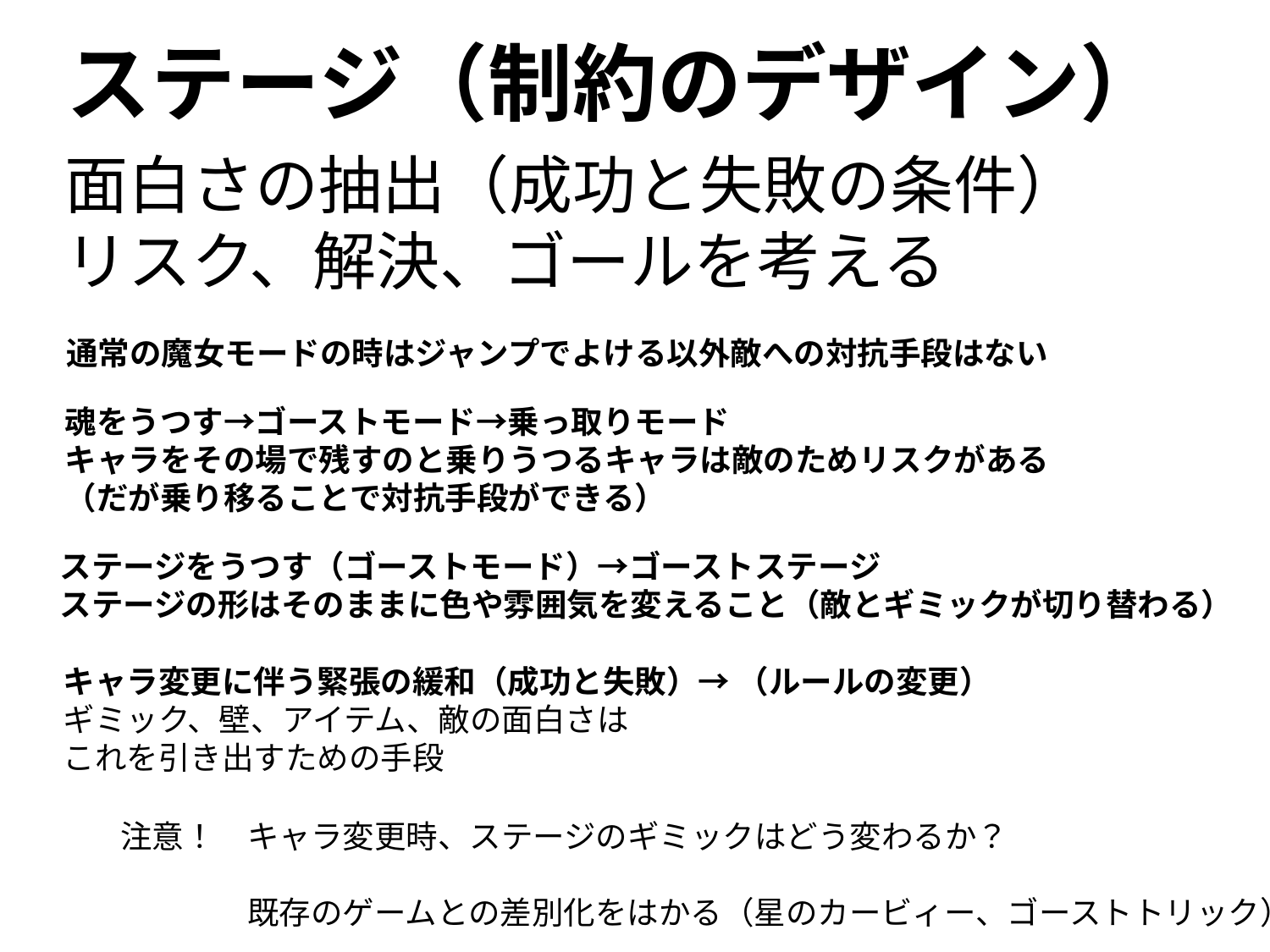

ステージ（制約のデザイン）
面白さの抽出（成功と失敗の条件）
リスク、解決、ゴールを考える

通常の魔女モードの時はジャンプでよける以外敵への対抗手段はない
魂をうつす→ゴーストモード→乗っ取りモード
キャラをその場で残すのと乗りうつるキャラは敵のためリスクがある
（だが乗り移ることで対抗手段ができる）
ステージをうつす（ゴーストモード）→ゴーストステージ
ステージの形はそのままに色や雰囲気を変えること（敵とギミックが切り替わる）
キャラ変更に伴う緊張の緩和（成功と失敗）→ （ルールの変更）
ギミック、壁、アイテム、敵の面白さは
これを引き出すための手段
注意！　キャラ変更時、ステージのギミックはどう変わるか？

　　　　既存のゲームとの差別化をはかる（星のカービィー、ゴーストトリック）